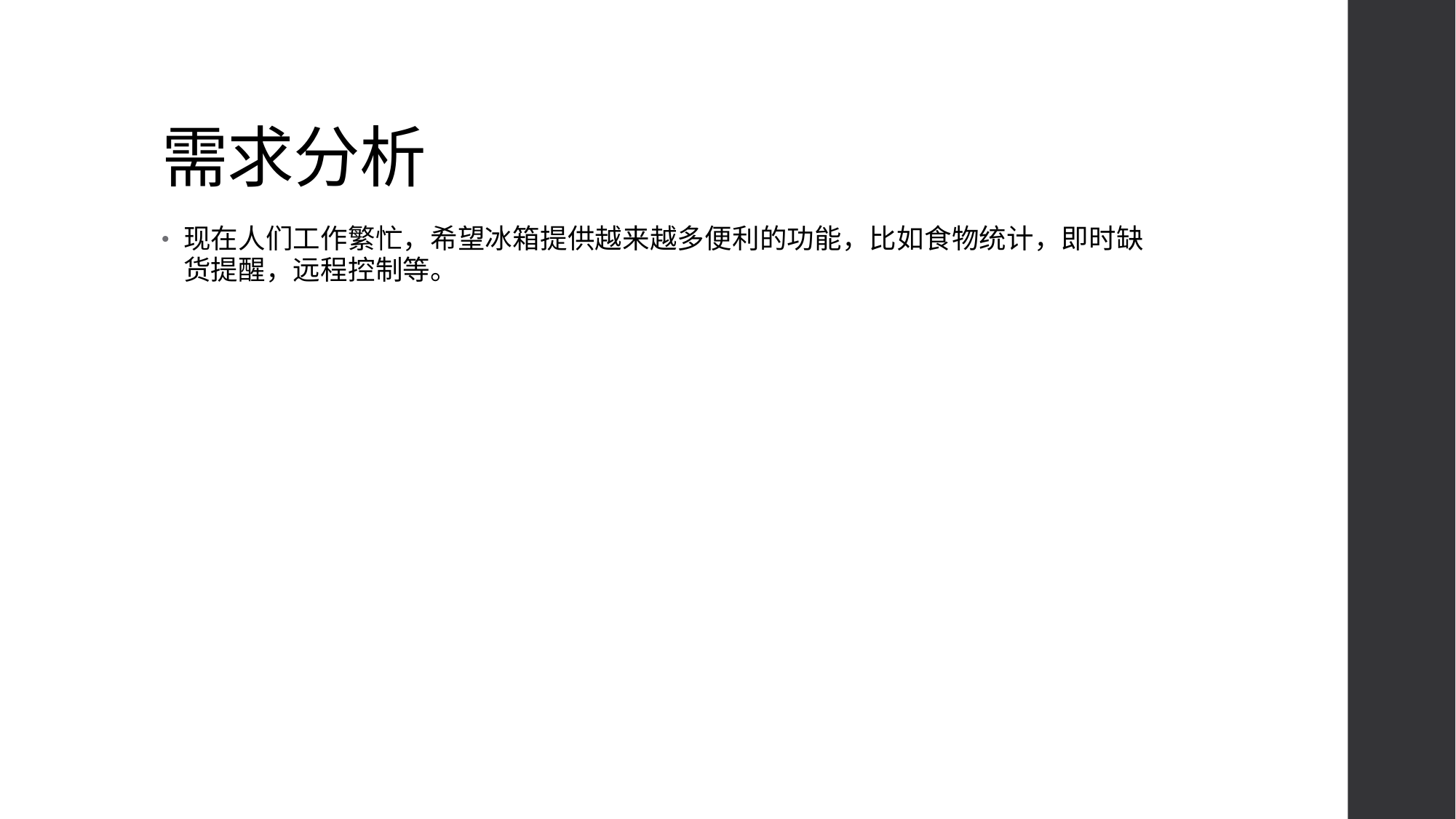

# 需求分析
现在人们工作繁忙，希望冰箱提供越来越多便利的功能，比如食物统计，即时缺货提醒，远程控制等。